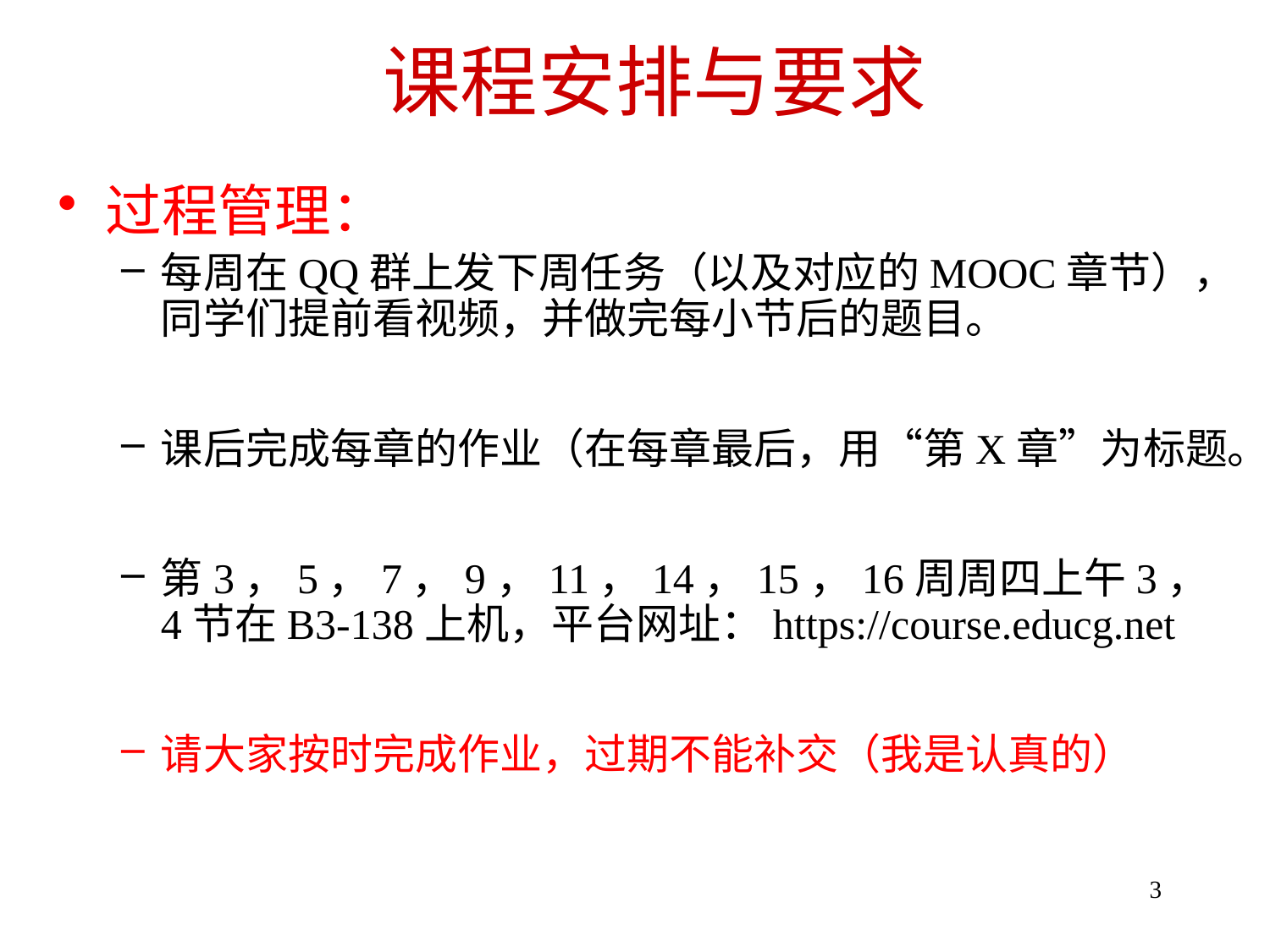

# 课程安排与要求
过程管理：
每周在QQ群上发下周任务（以及对应的MOOC章节），同学们提前看视频，并做完每小节后的题目。

课后完成每章的作业（在每章最后，用“第X章”为标题。

第3，5，7，9，11，14，15，16周周四上午3，4节在B3-138上机，平台网址：https://course.educg.net

请大家按时完成作业，过期不能补交（我是认真的）
3